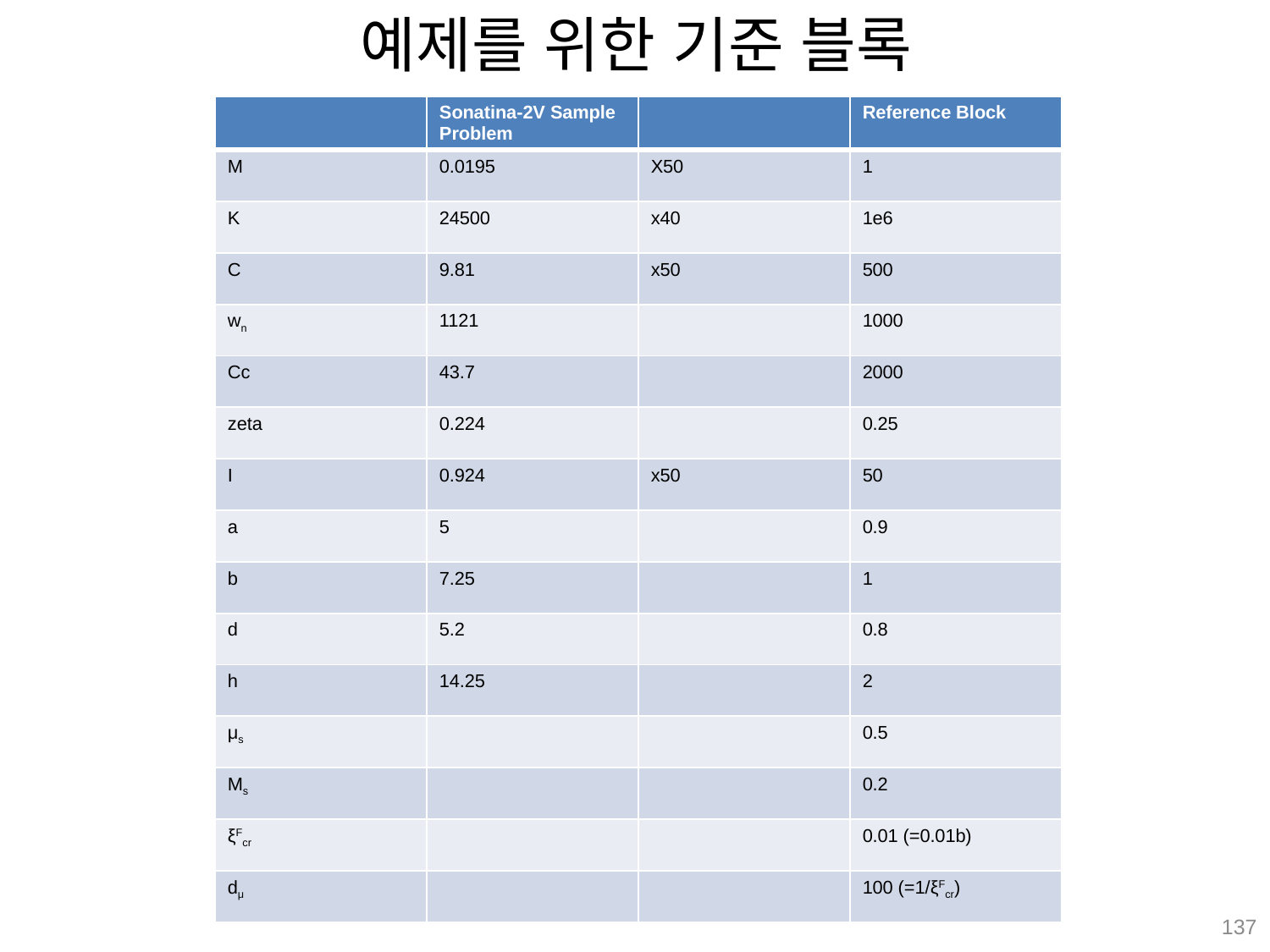

# 예제를 위한 기준 블록
|  | Sonatina-2V Sample Problem |  | Reference Block |
| --- | --- | --- | --- |
| M | 0.0195 | X50 | 1 |
| K | 24500 | x40 | 1e6 |
| C | 9.81 | x50 | 500 |
| wn | 1121 |  | 1000 |
| Cc | 43.7 |  | 2000 |
| zeta | 0.224 |  | 0.25 |
| I | 0.924 | x50 | 50 |
| a | 5 |  | 0.9 |
| b | 7.25 |  | 1 |
| d | 5.2 |  | 0.8 |
| h | 14.25 |  | 2 |
| μs |  |  | 0.5 |
| Μs |  |  | 0.2 |
| ξFcr |  |  | 0.01 (=0.01b) |
| dμ |  |  | 100 (=1/ξFcr) |
137